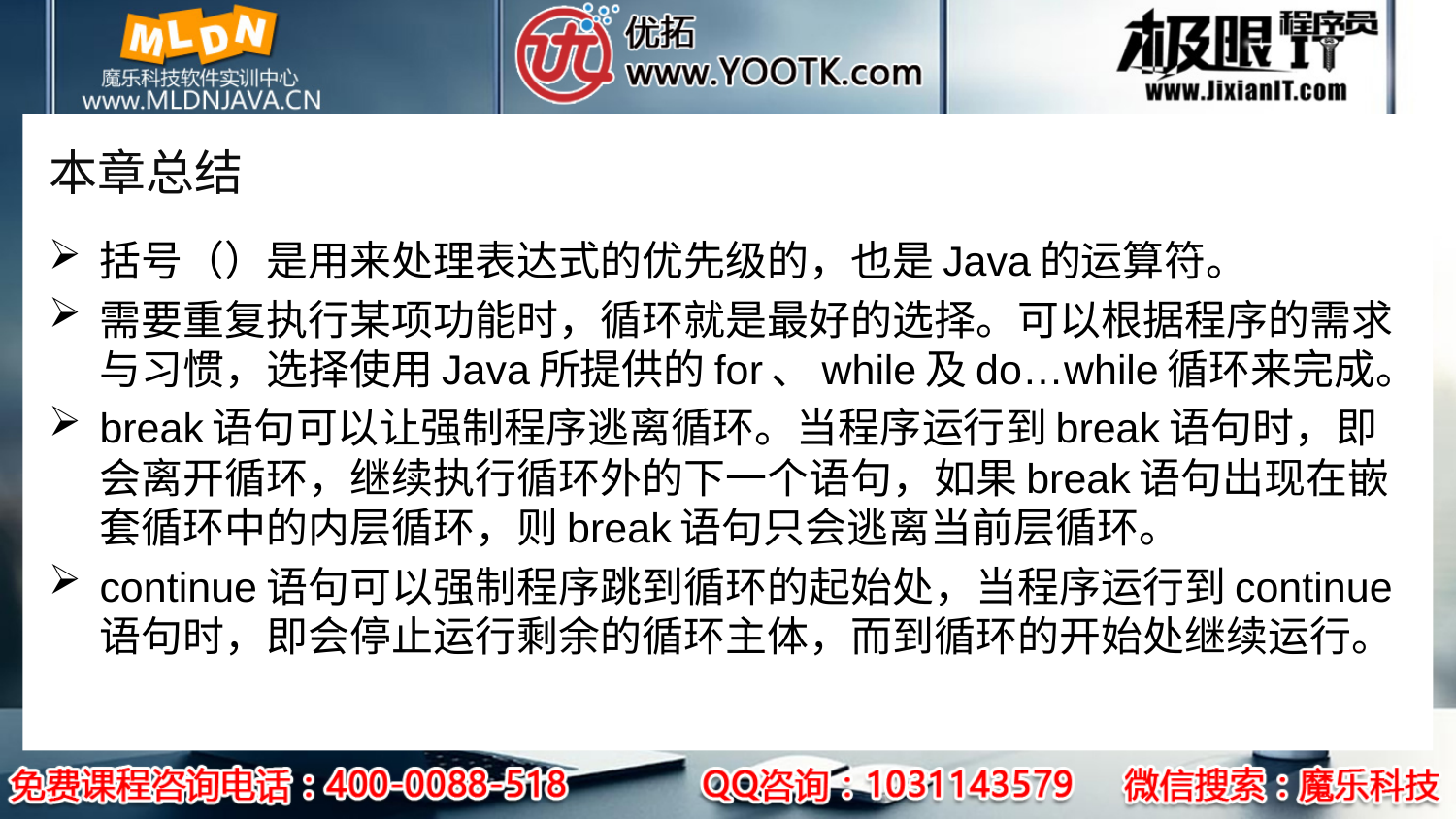

# 本章总结
括号（）是用来处理表达式的优先级的，也是Java的运算符。
需要重复执行某项功能时，循环就是最好的选择。可以根据程序的需求与习惯，选择使用Java所提供的for、while及do…while循环来完成。
break语句可以让强制程序逃离循环。当程序运行到break语句时，即会离开循环，继续执行循环外的下一个语句，如果break语句出现在嵌套循环中的内层循环，则break语句只会逃离当前层循环。
continue语句可以强制程序跳到循环的起始处，当程序运行到continue语句时，即会停止运行剩余的循环主体，而到循环的开始处继续运行。